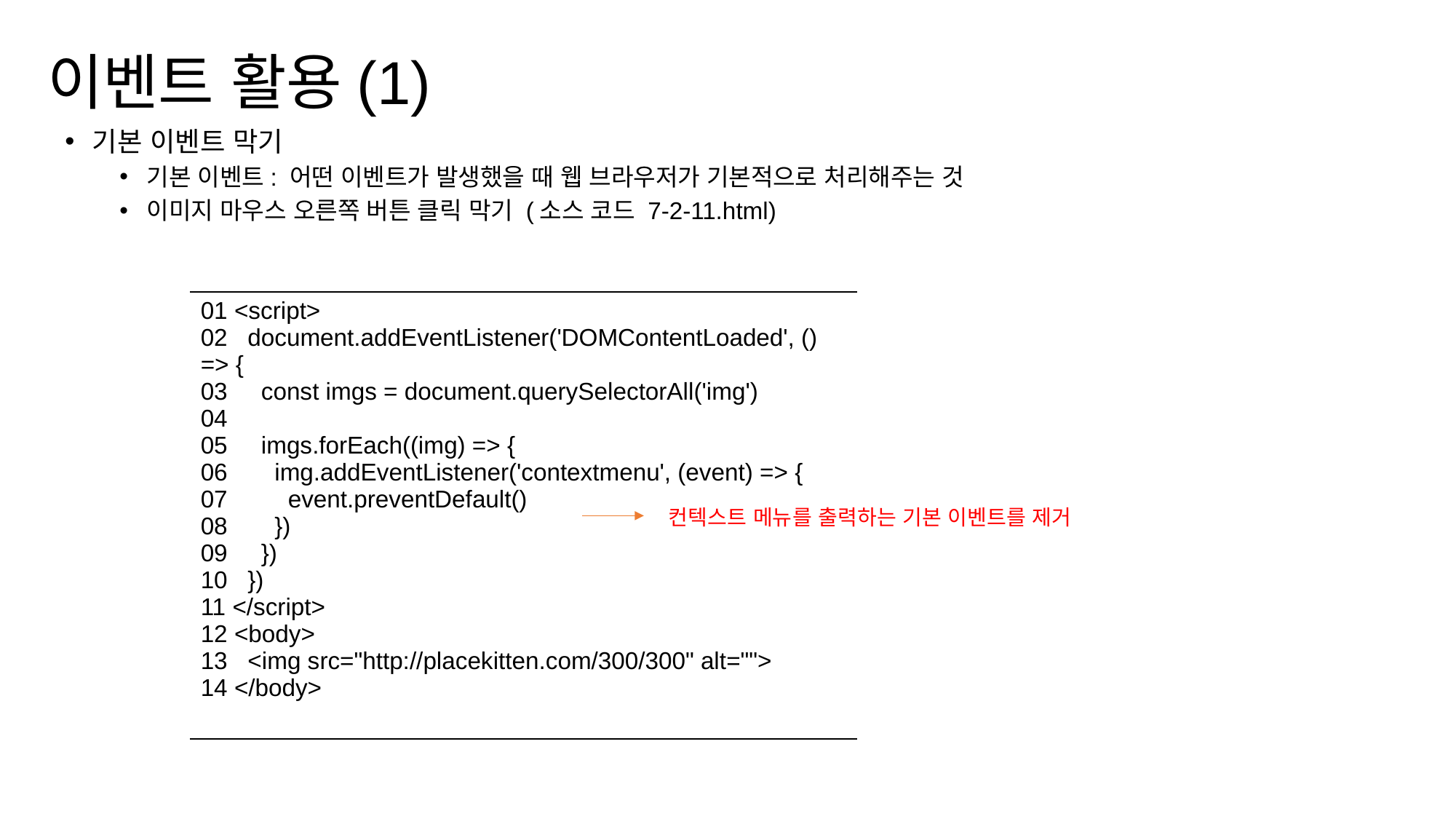

이벤트 활용(1)
기본 이벤트 막기
기본 이벤트: 어떤 이벤트가 발생했을 때 웹 브라우저가 기본적으로 처리해주는 것
이미지 마우스 오른쪽 버튼 클릭 막기 (소스 코드 7-2-11.html)
| 01 <script> 02 document.addEventListener('DOMContentLoaded', () => { 03 const imgs = document.querySelectorAll('img') 04 05 imgs.forEach((img) => { 06 img.addEventListener('contextmenu', (event) => { 07 event.preventDefault() 08 }) 09 }) 10 }) 11 </script> 12 <body> 13 <img src="http://placekitten.com/300/300" alt=""> 14 </body> |
| --- |
컨텍스트 메뉴를 출력하는 기본 이벤트를 제거